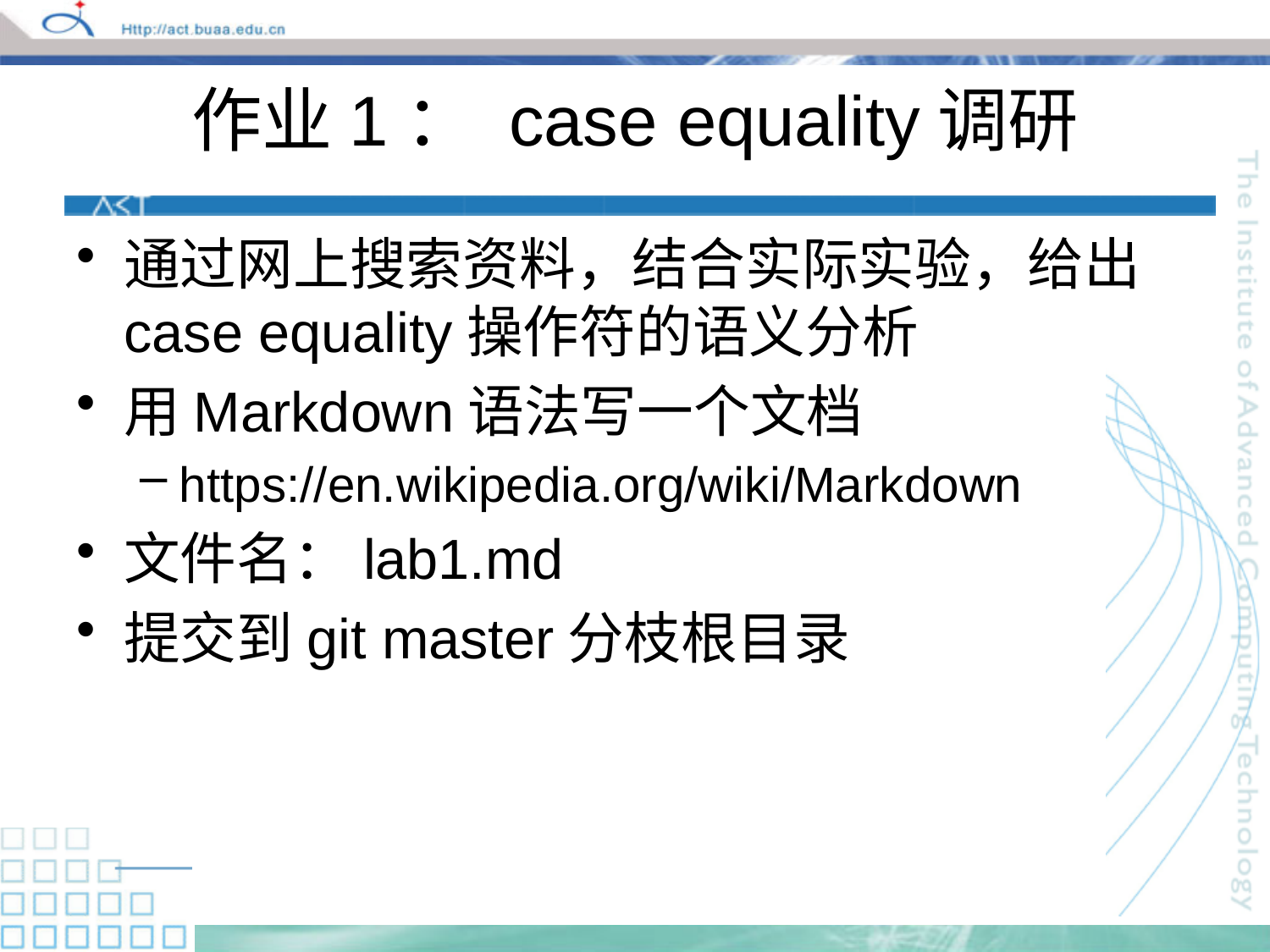

# 作业1： case equality调研
通过网上搜索资料，结合实际实验，给出case equality操作符的语义分析
用Markdown语法写一个文档
https://en.wikipedia.org/wiki/Markdown
文件名：lab1.md
提交到git master分枝根目录